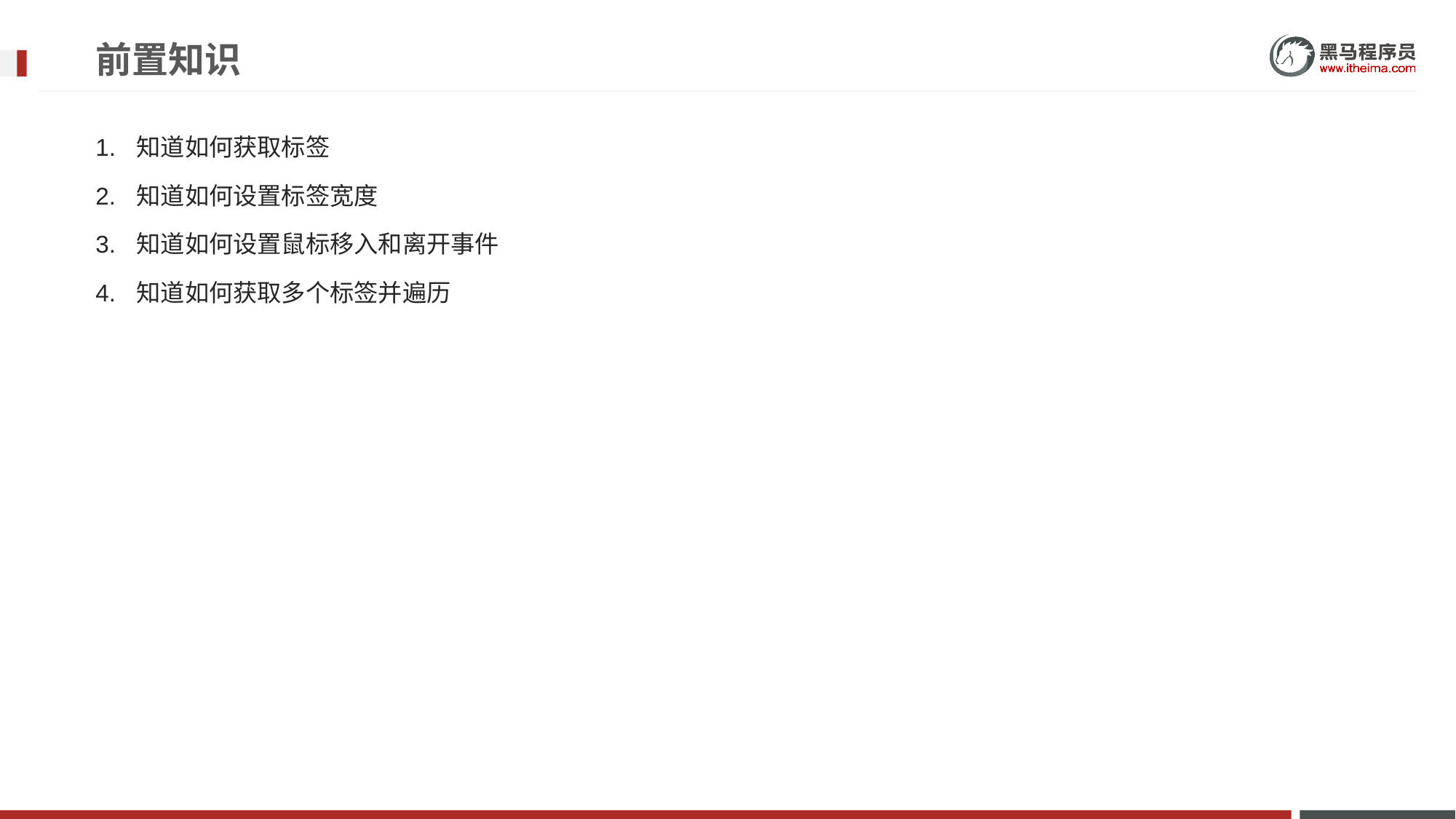

# 前置知识
知道如何获取标签
知道如何设置标签宽度
知道如何设置鼠标移入和离开事件
知道如何获取多个标签并遍历